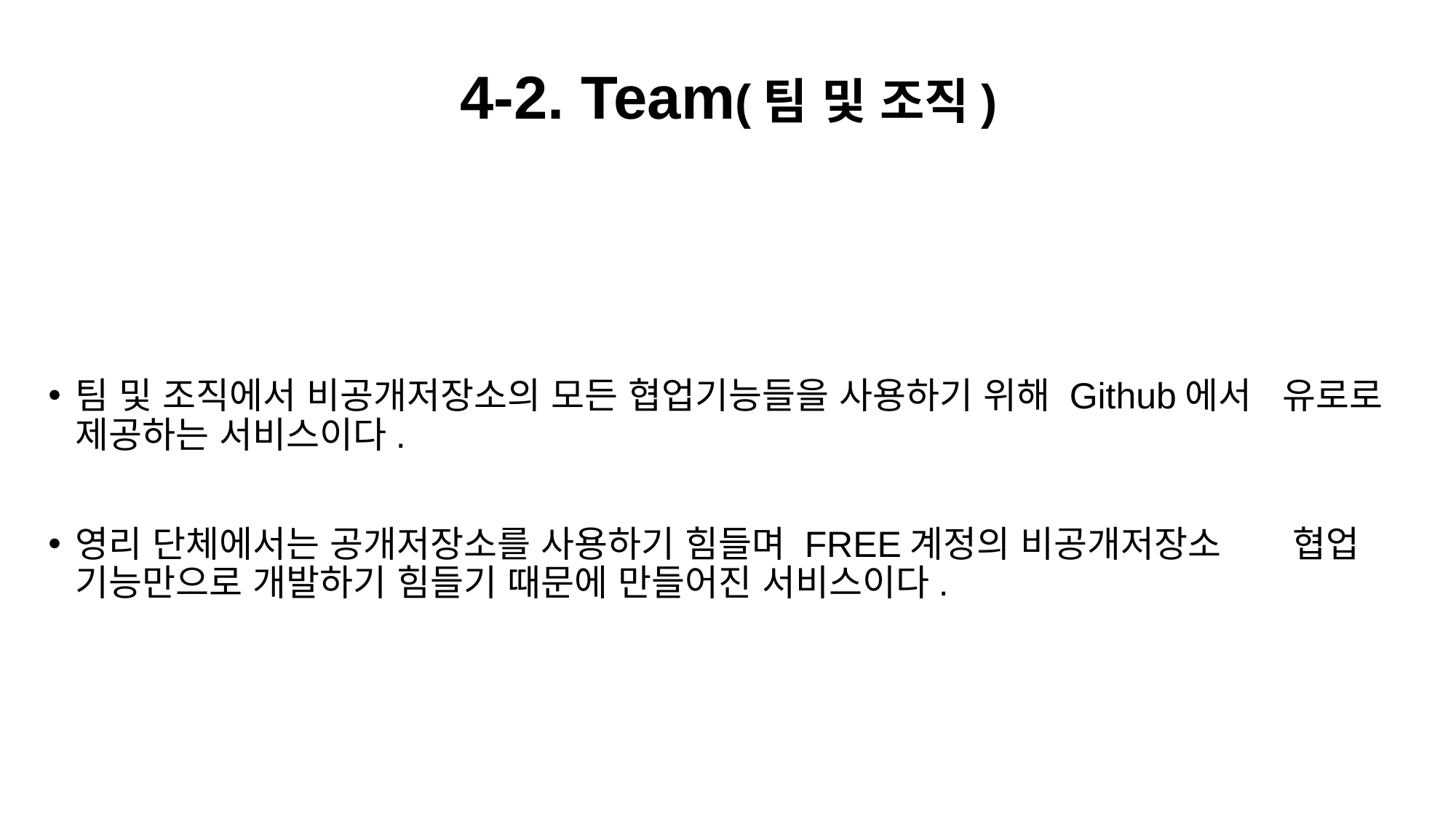

4-2. Team(팀 및 조직)
팀 및 조직에서 비공개저장소의 모든 협업기능들을 사용하기 위해 Github에서   유로로 제공하는 서비스이다.

영리 단체에서는 공개저장소를 사용하기 힘들며 FREE계정의 비공개저장소       협업 기능만으로 개발하기 힘들기 때문에 만들어진 서비스이다.